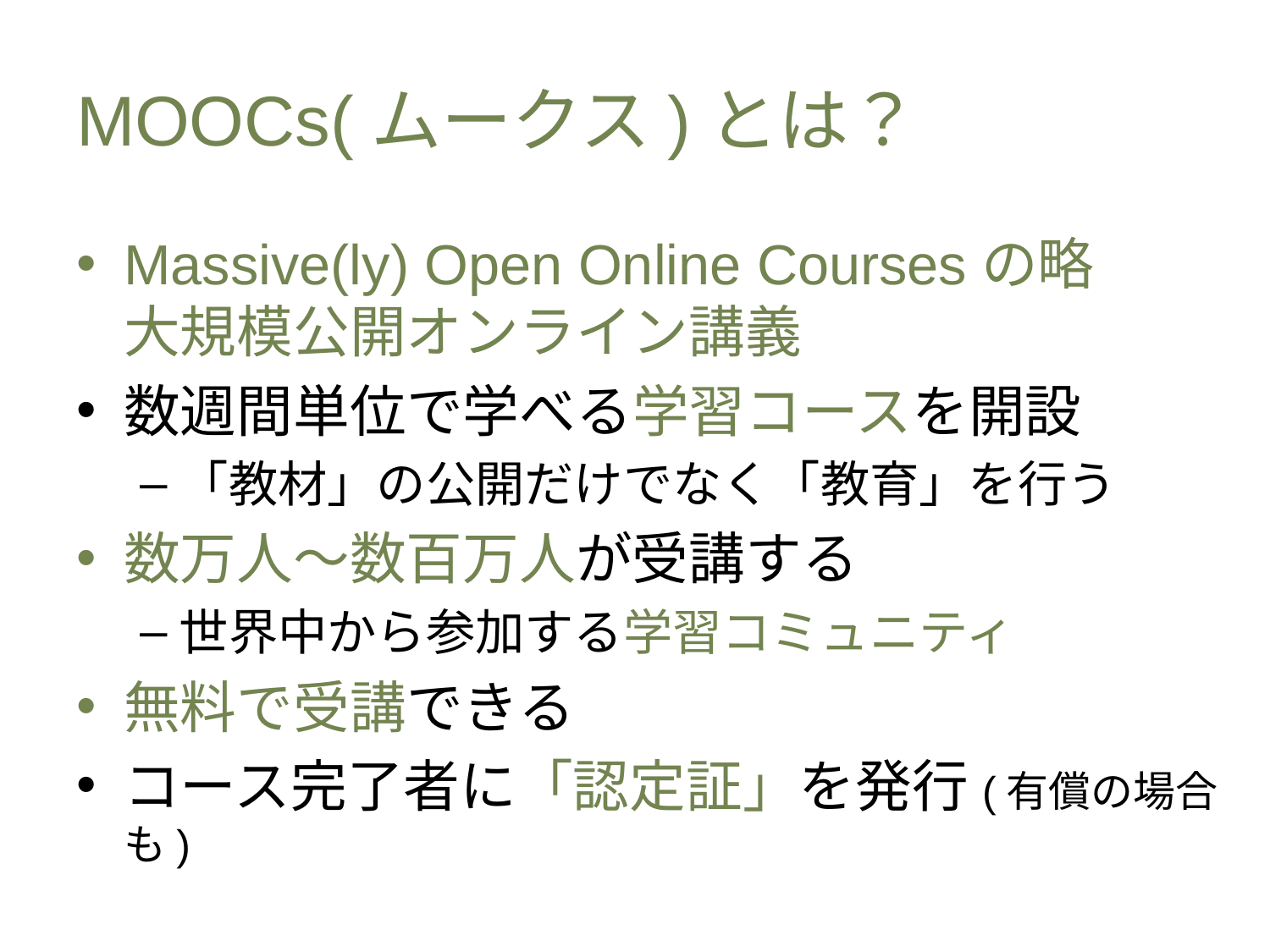

# MOOCs(ムークス)とは？
Massive(ly) Open Online Coursesの略
大規模公開オンライン講義
数週間単位で学べる学習コースを開設
「教材」の公開だけでなく「教育」を行う
数万人〜数百万人が受講する
世界中から参加する学習コミュニティ
無料で受講できる
コース完了者に「認定証」を発行(有償の場合も)